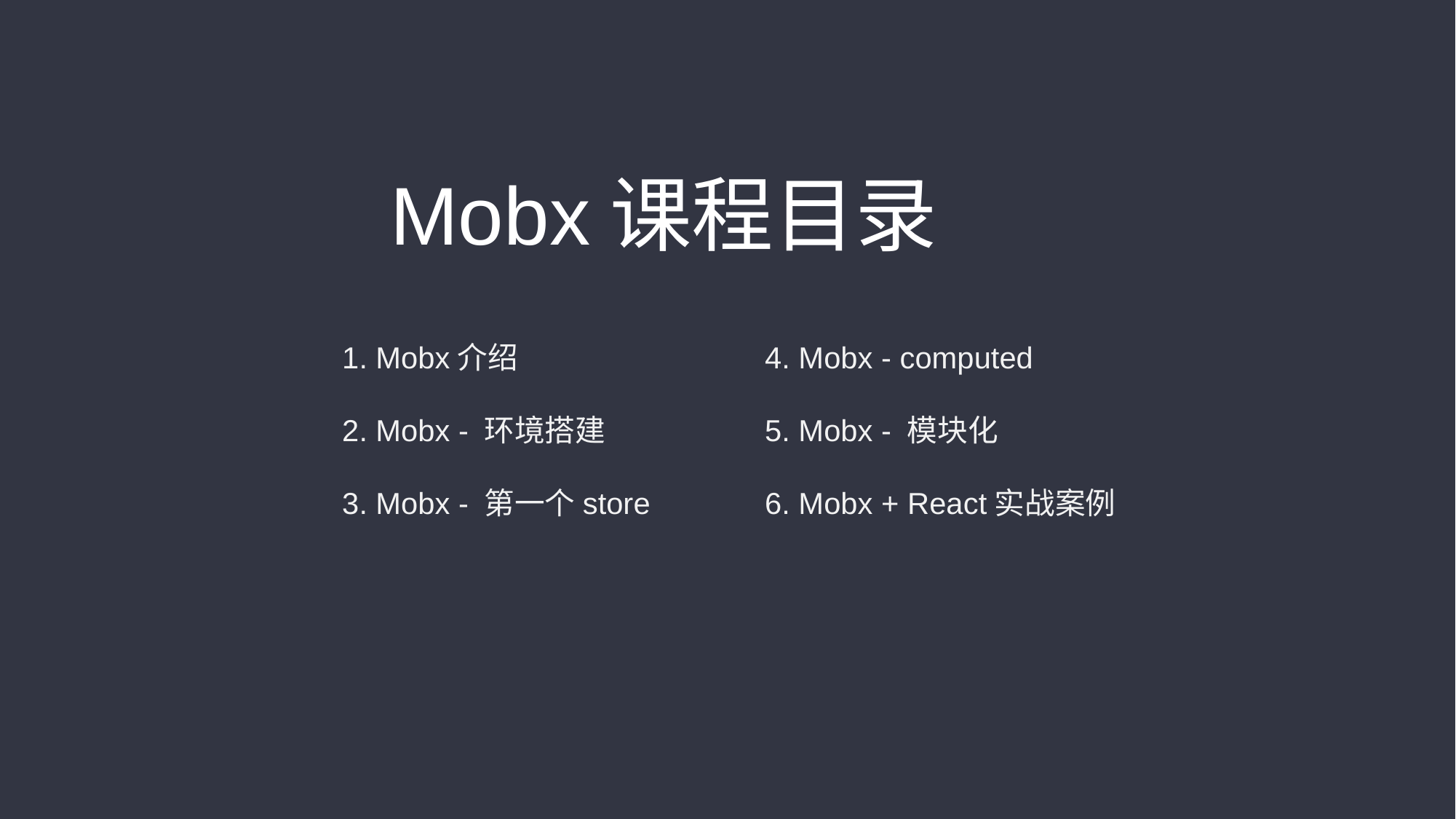

Mobx课程目录
1. Mobx介绍

2. Mobx - 环境搭建

3. Mobx - 第一个store

4. Mobx - computed

5. Mobx - 模块化

6. Mobx + React实战案例